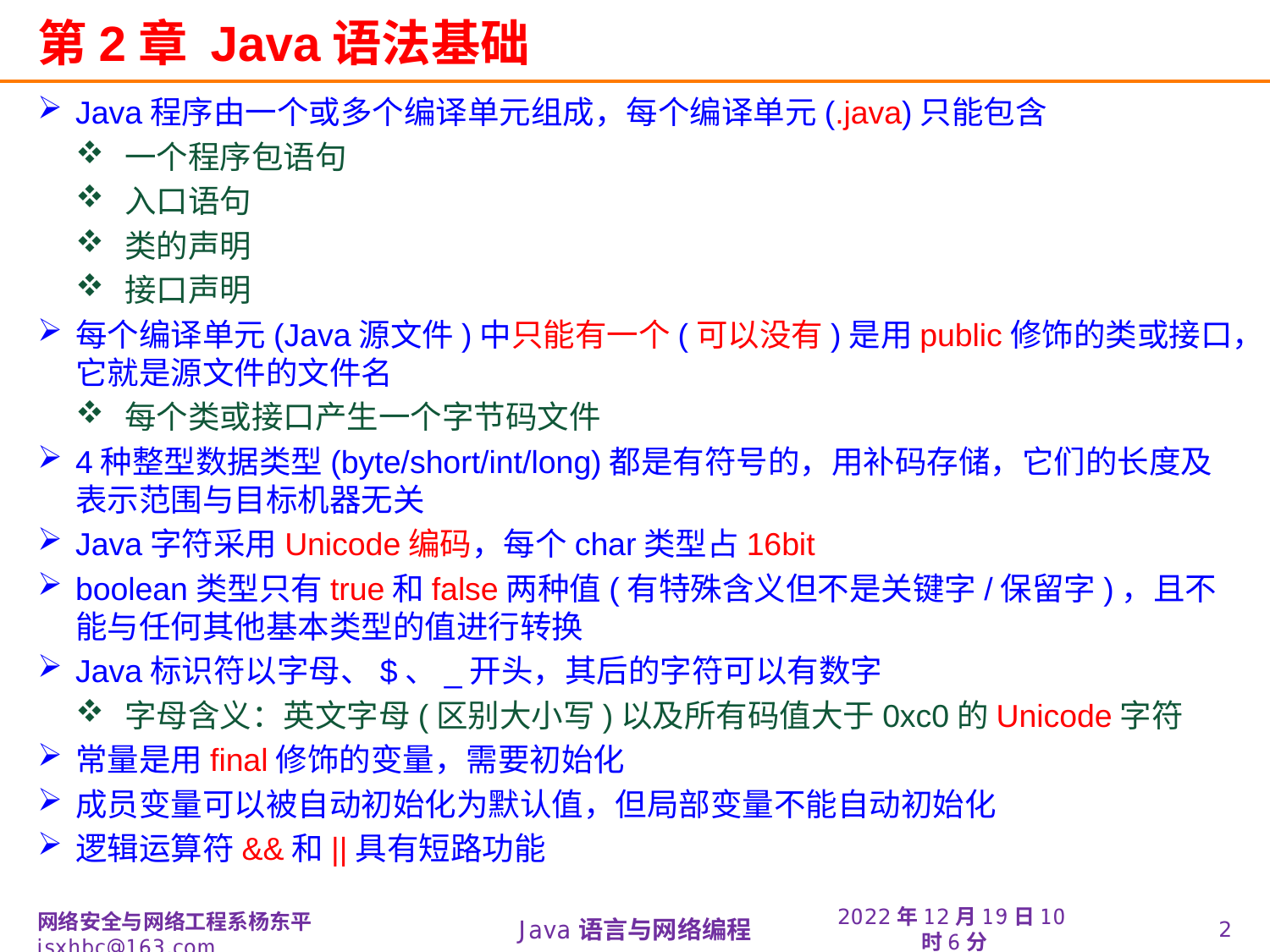

# 第2章 Java语法基础
Java程序由一个或多个编译单元组成，每个编译单元(.java)只能包含
一个程序包语句
入口语句
类的声明
接口声明
每个编译单元(Java源文件)中只能有一个(可以没有)是用public修饰的类或接口，它就是源文件的文件名
每个类或接口产生一个字节码文件
4种整型数据类型(byte/short/int/long)都是有符号的，用补码存储，它们的长度及表示范围与目标机器无关
Java字符采用Unicode编码，每个char类型占16bit
boolean类型只有true和false两种值(有特殊含义但不是关键字/保留字)，且不能与任何其他基本类型的值进行转换
Java标识符以字母、$、_开头，其后的字符可以有数字
字母含义：英文字母(区别大小写)以及所有码值大于0xc0的Unicode字符
常量是用final修饰的变量，需要初始化
成员变量可以被自动初始化为默认值，但局部变量不能自动初始化
逻辑运算符&&和||具有短路功能